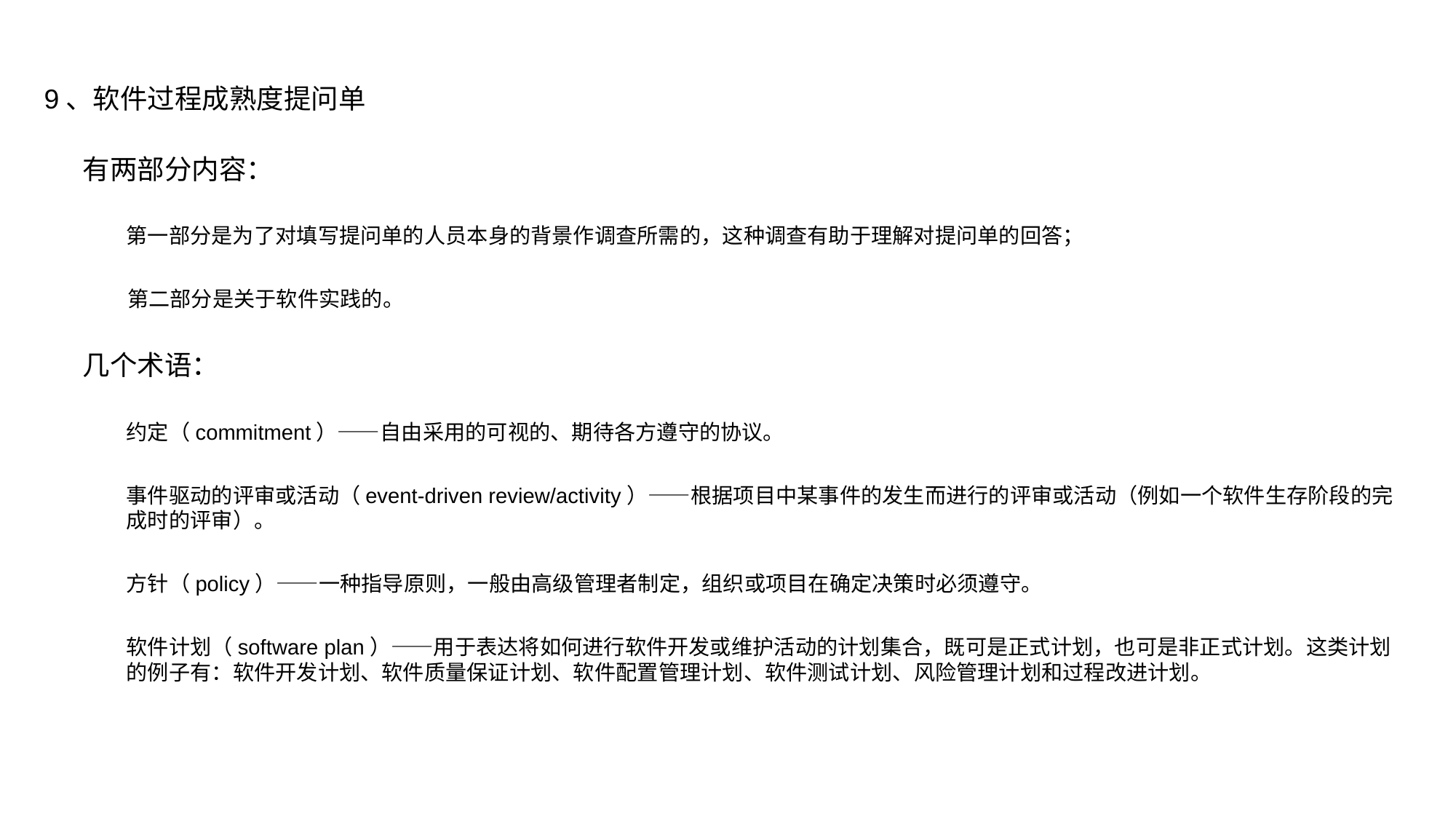

9、软件过程成熟度提问单
有两部分内容：
第一部分是为了对填写提问单的人员本身的背景作调查所需的，这种调查有助于理解对提问单的回答；
第二部分是关于软件实践的。
几个术语：
约定（commitment）——自由采用的可视的、期待各方遵守的协议。
事件驱动的评审或活动（event-driven review/activity）——根据项目中某事件的发生而进行的评审或活动（例如一个软件生存阶段的完成时的评审）。
方针（policy）——一种指导原则，一般由高级管理者制定，组织或项目在确定决策时必须遵守。
软件计划（software plan）——用于表达将如何进行软件开发或维护活动的计划集合，既可是正式计划，也可是非正式计划。这类计划的例子有：软件开发计划、软件质量保证计划、软件配置管理计划、软件测试计划、风险管理计划和过程改进计划。